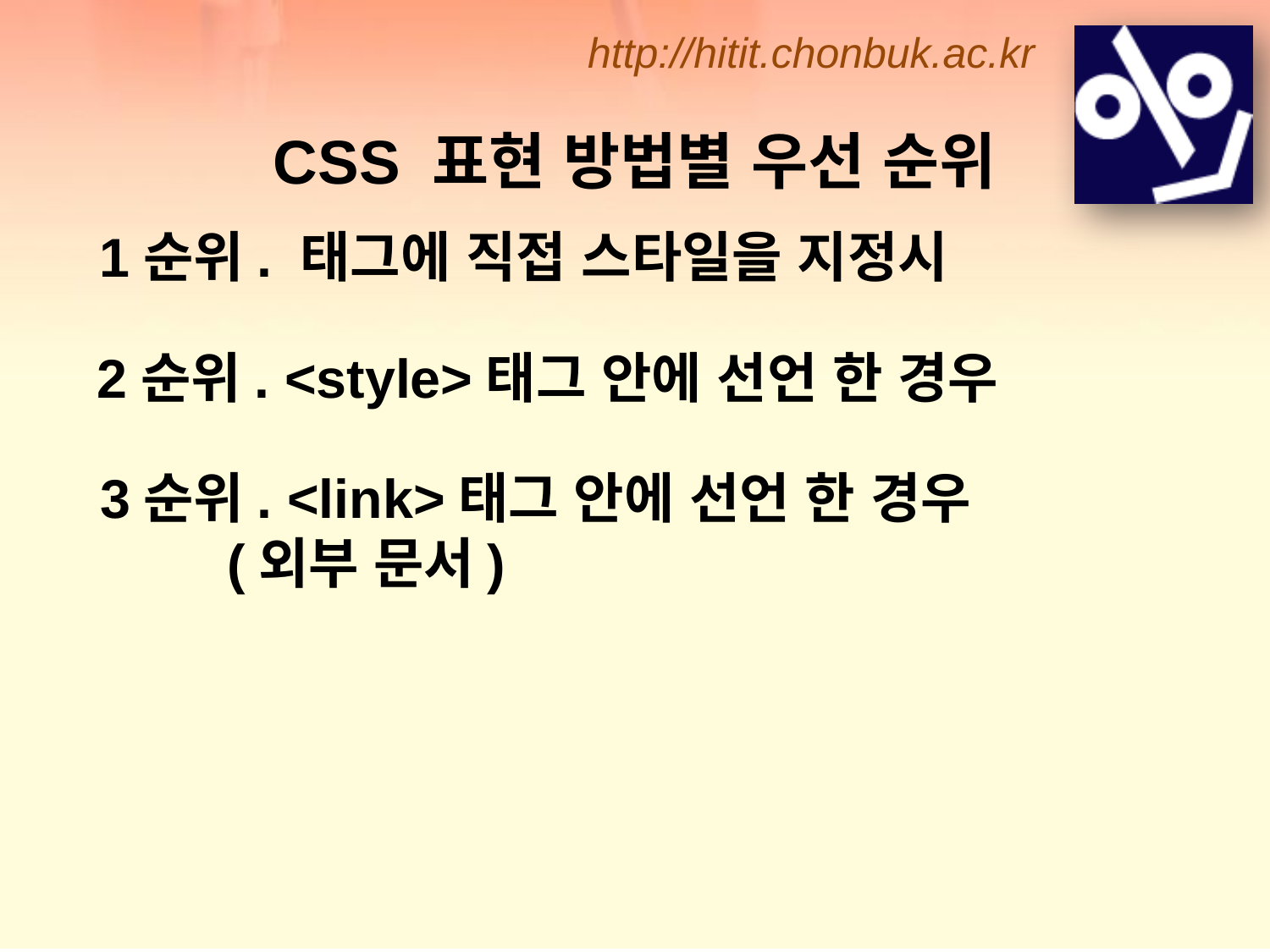

CSS 표현 방법별 우선 순위
1순위. 태그에 직접 스타일을 지정시
2순위. <style>태그 안에 선언 한 경우
3순위. <link>태그 안에 선언 한 경우
	(외부 문서)